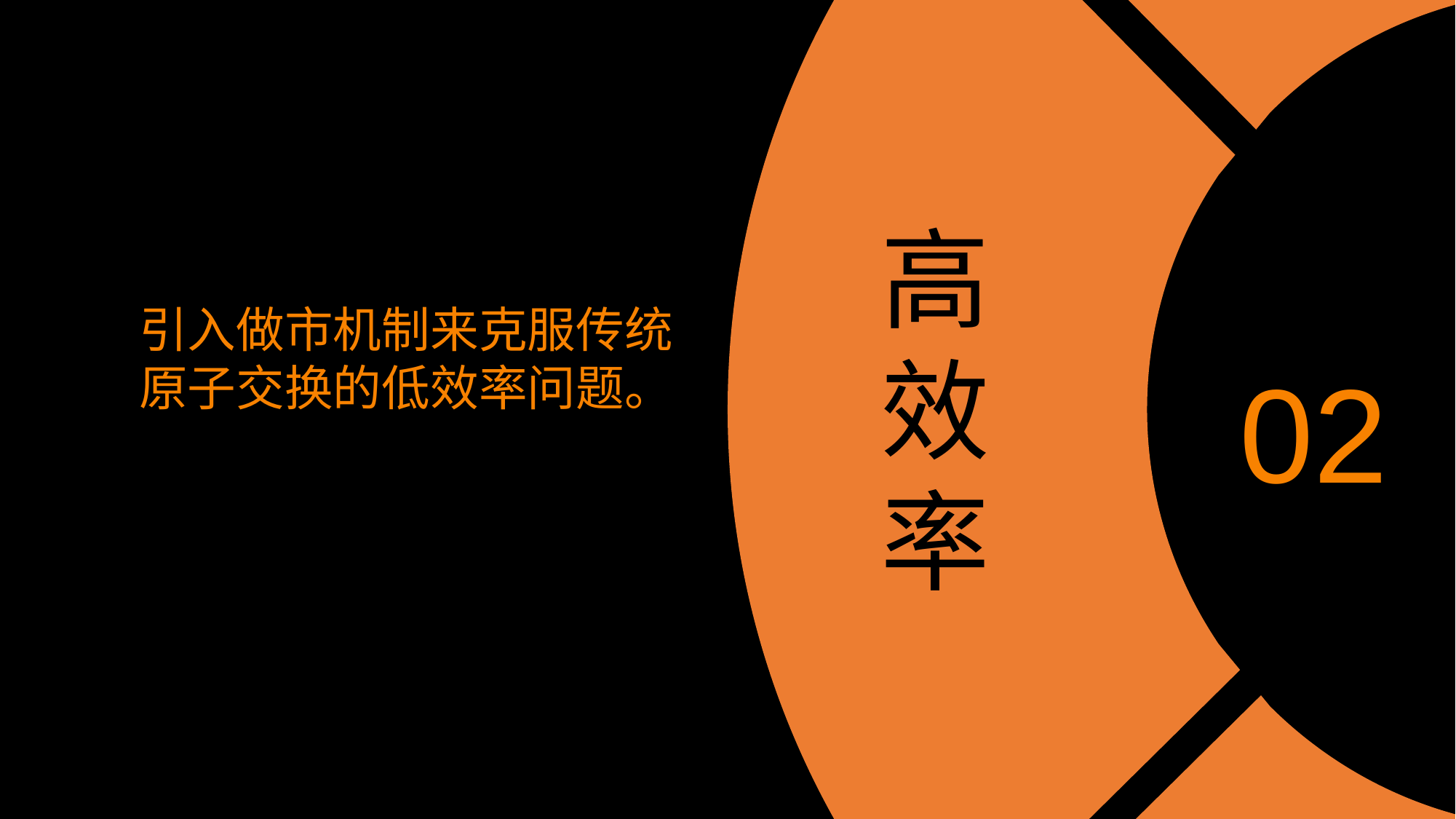

无需跨链桥，比特币链上原
生资产（包括Ordinals、
Atomicals、Taproot Assets
等）都能进行无缝跨区块链
交易，这项能力扩展到支持所
有UTXO链、EVM 链以及
MoveVM 链。

高效率
引入做市机制来克服传统
原子交换的低效率问题。
02